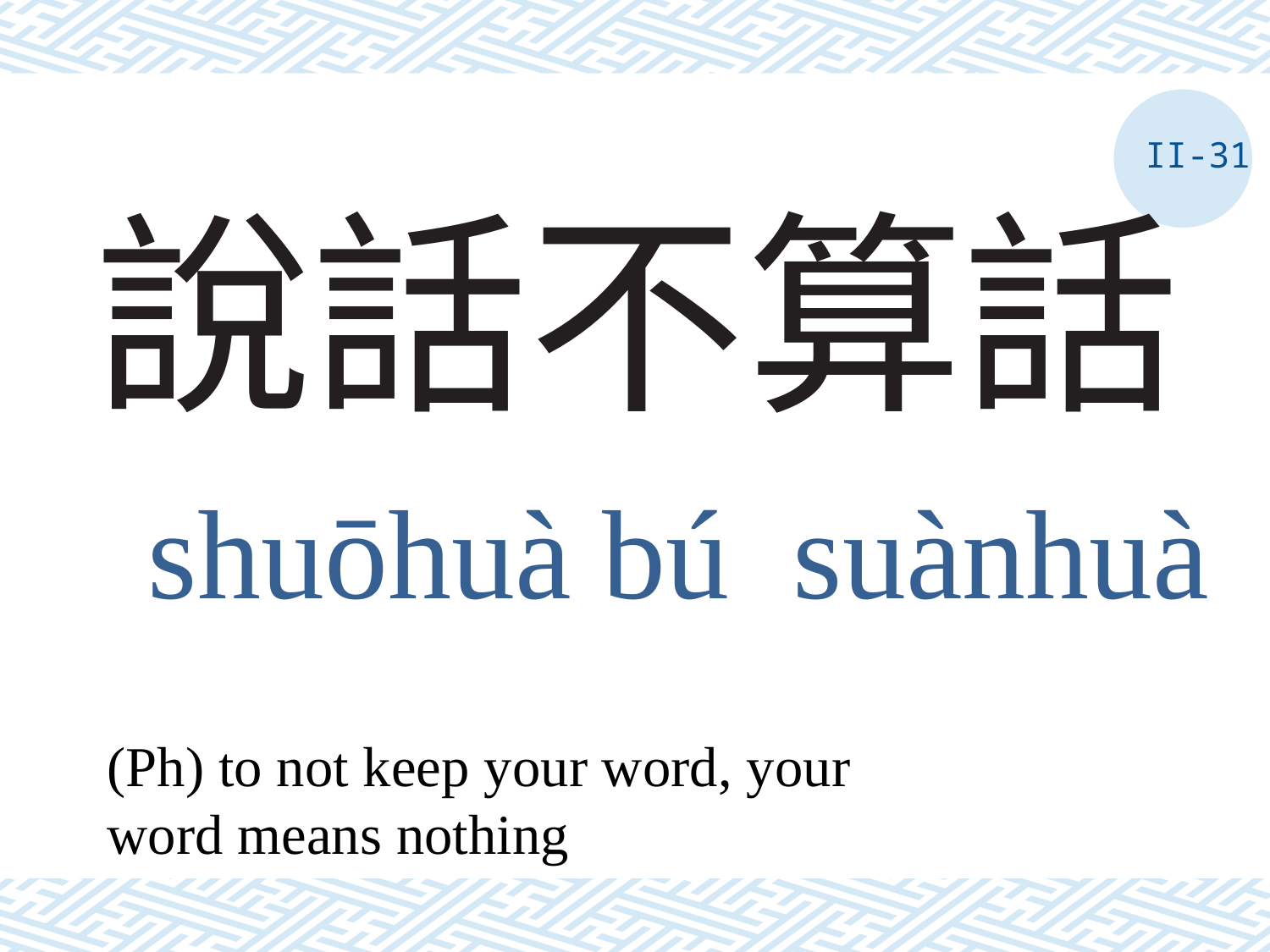

II-31

# 說話不算話
shuōhuà bú  suànhuà
(Ph) to not keep your word, your word means nothing